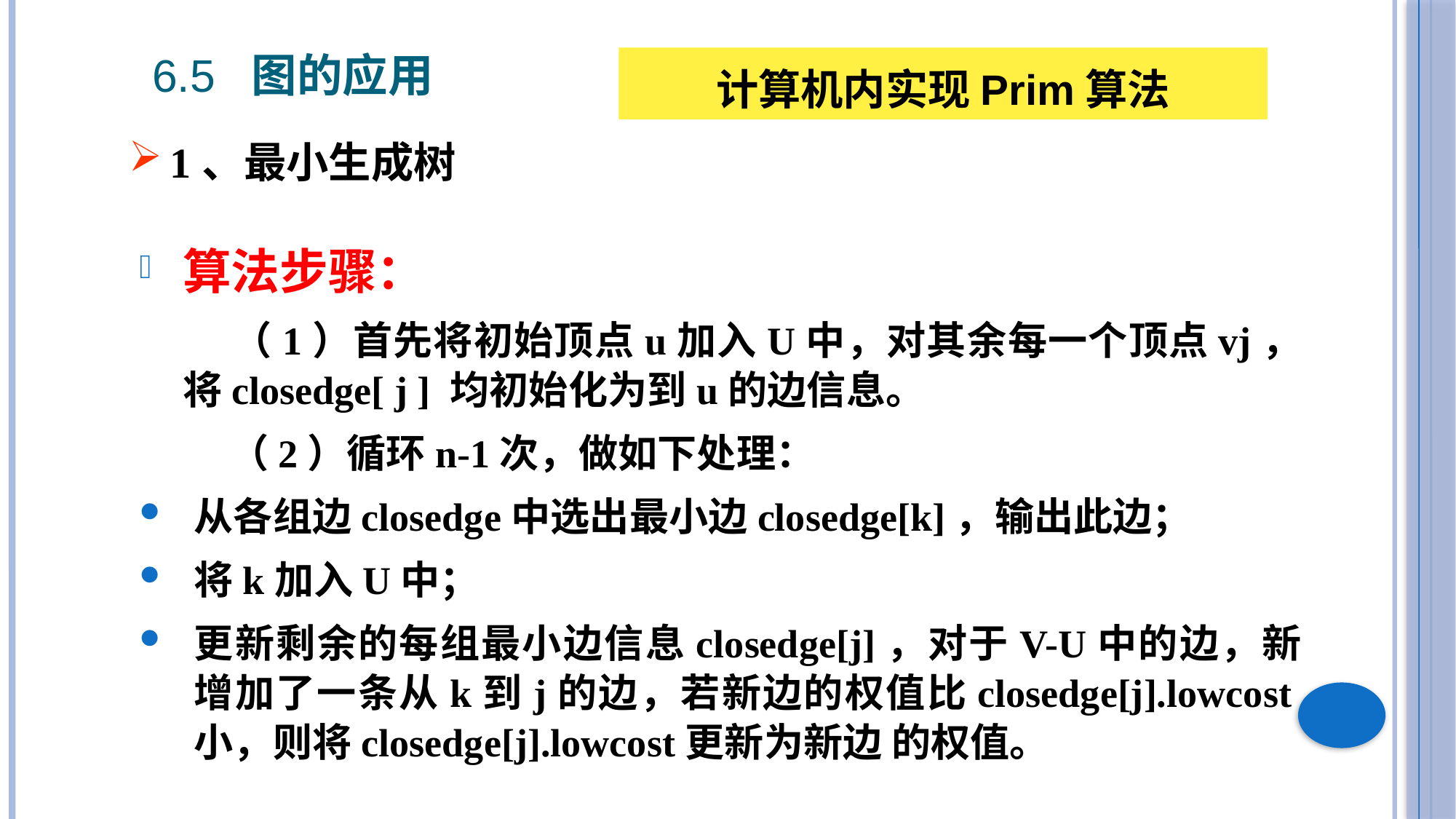

6.5  图的应用
计算机内实现Prim算法
1、最小生成树

算法步骤：
         （1）首先将初始顶点u加入U中，对其余每一个顶点vj，将closedge[ j ] 均初始化为到u的边信息。
         （2）循环n-1次，做如下处理：
从各组边closedge中选出最小边closedge[k]，输出此边；
将k加入U中；
更新剩余的每组最小边信息closedge[j]，对于V-U中的边，新增加了一条从k到j的边，若新边的权值比closedge[j].lowcost小，则将closedge[j].lowcost更新为新边 的权值。